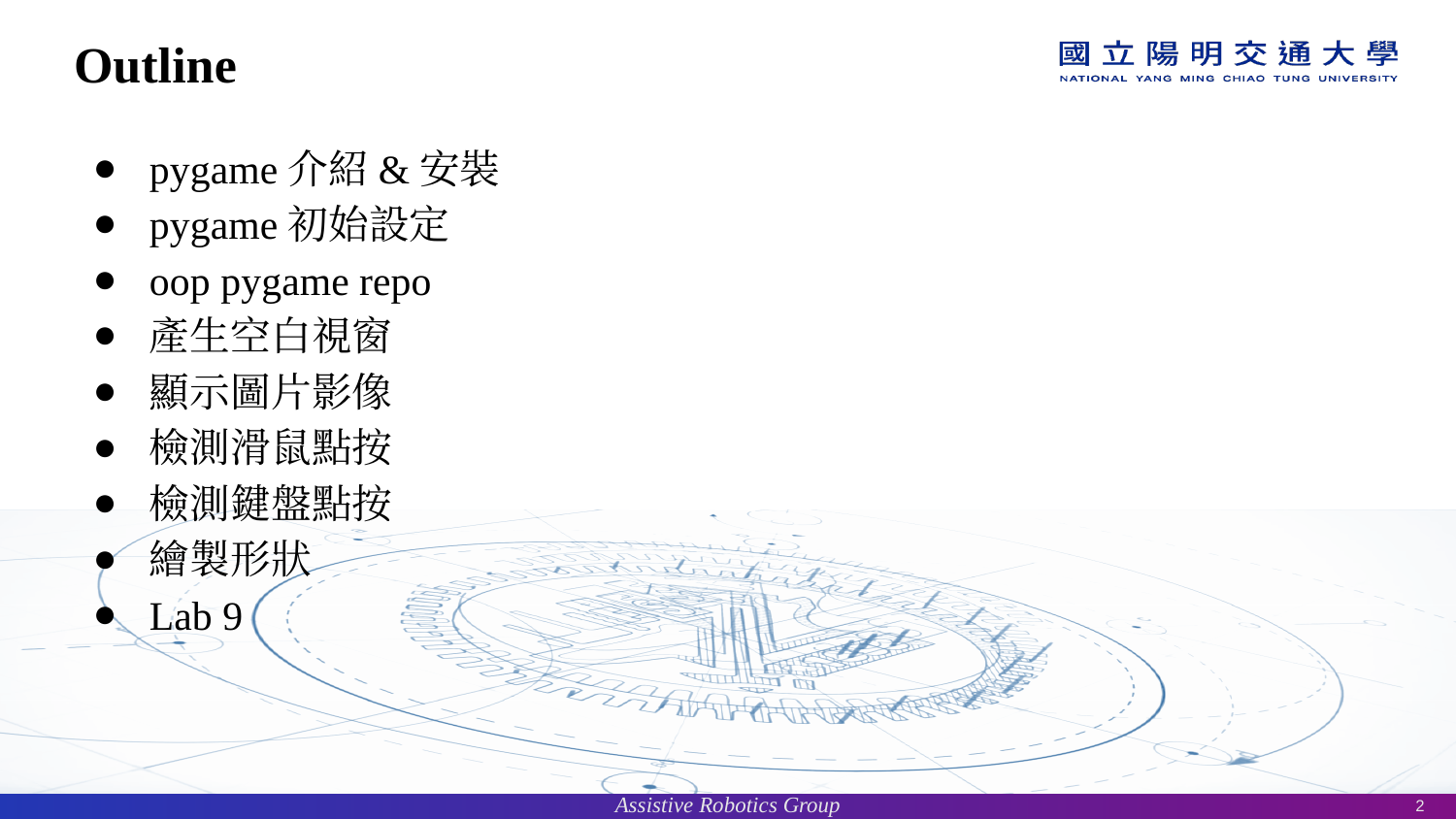

Outline

pygame介紹&安裝
pygame初始設定
oop pygame repo
產生空白視窗
顯示圖片影像
檢測滑鼠點按
檢測鍵盤點按
繪製形狀
Lab 9